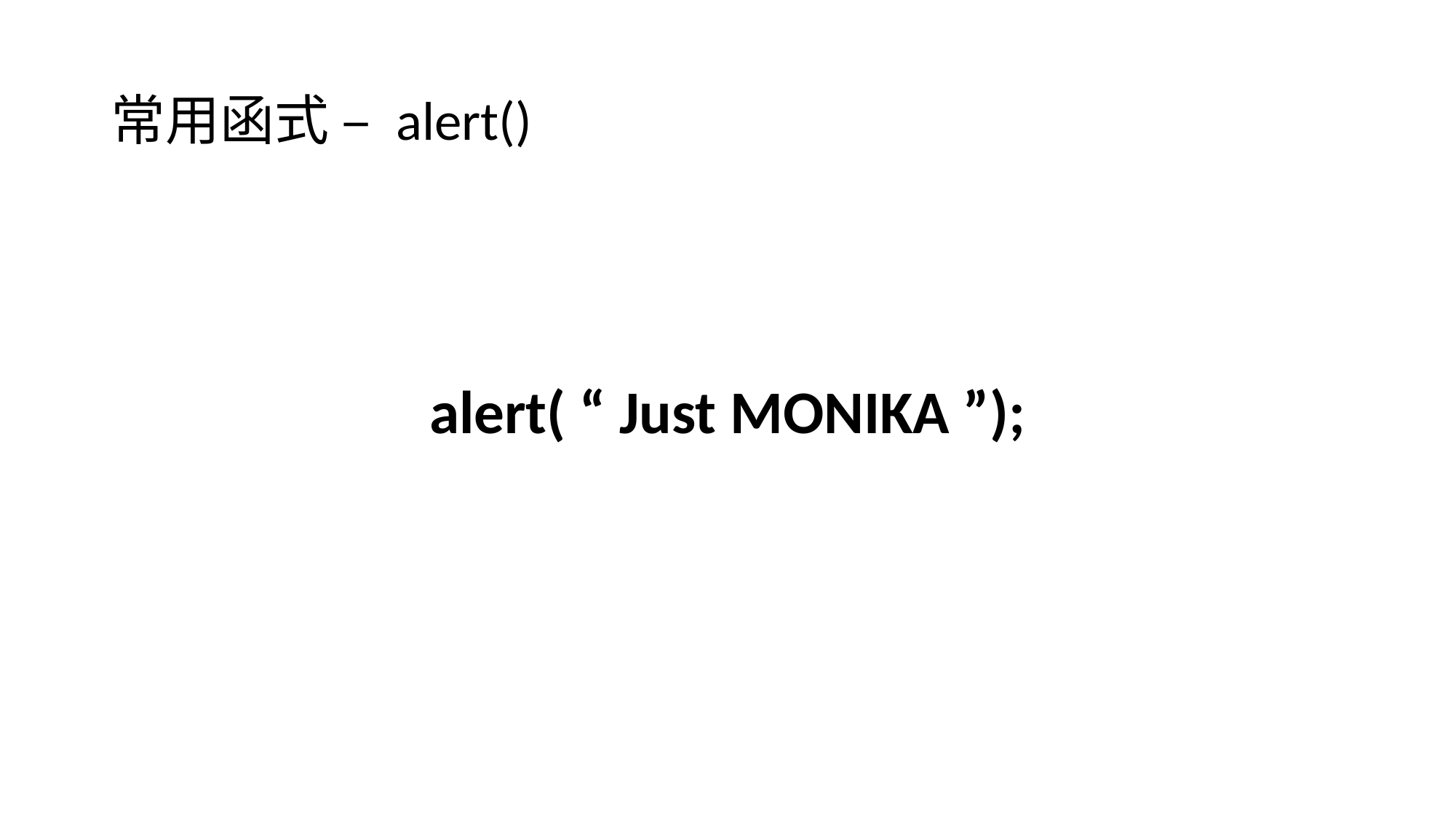

# 常用函式 – alert()
alert( “ Just MONIKA ”);